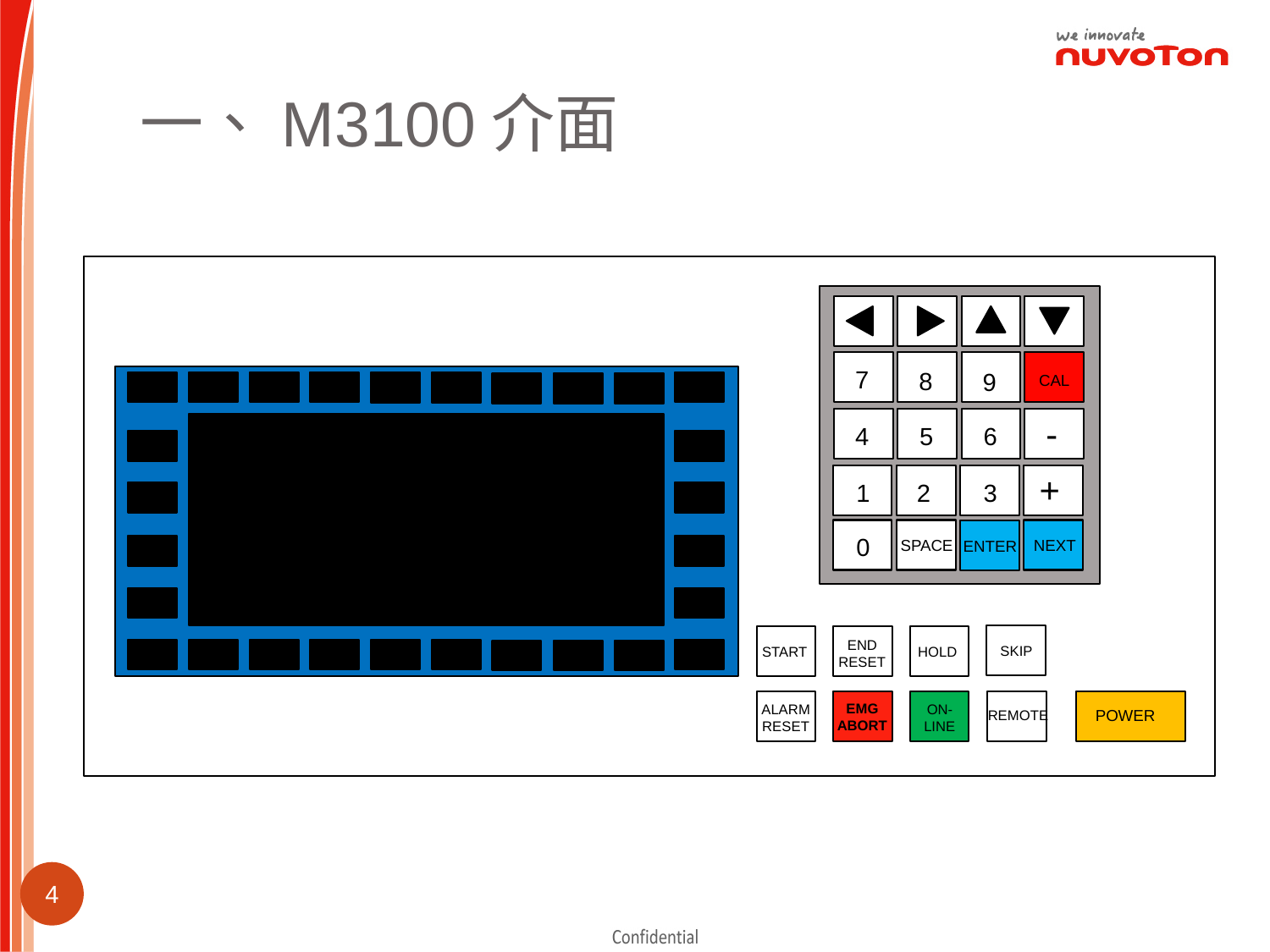

# 一、M3100介面

7
8
9
CAL

-

5
6
4

+

2
3
1

0
NEXT
SPACE
ENTER

END
RESET
SKIP
START
HOLD

EMG
ABORT
ALARM
RESET
ON-
LINE
POWER
REMOTE

4